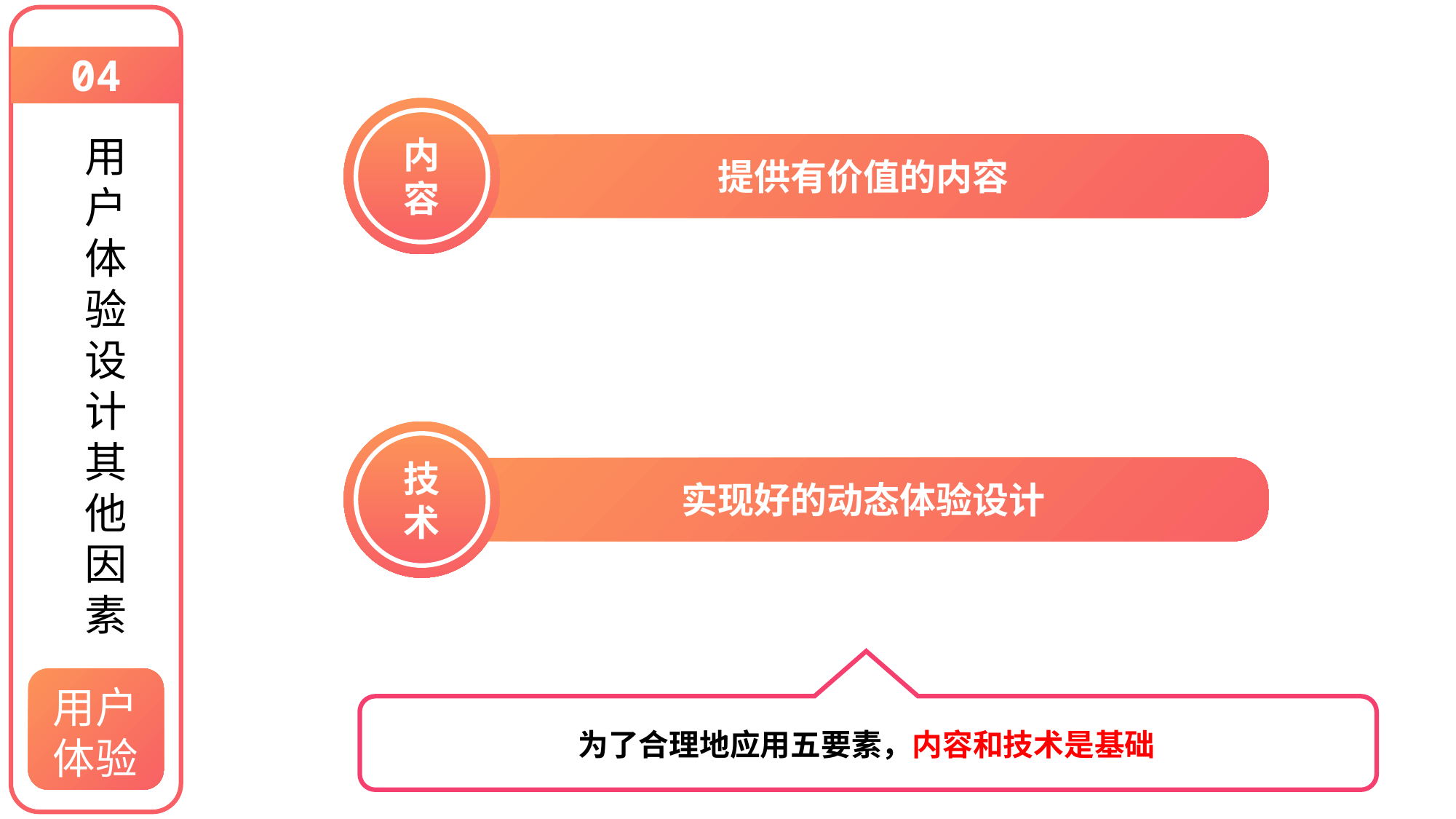

04

内容
用户体验设计其他因素

提供有价值的内容

技术

实现好的动态体验设计

为了合理地应用五要素，内容和技术是基础

用户体验